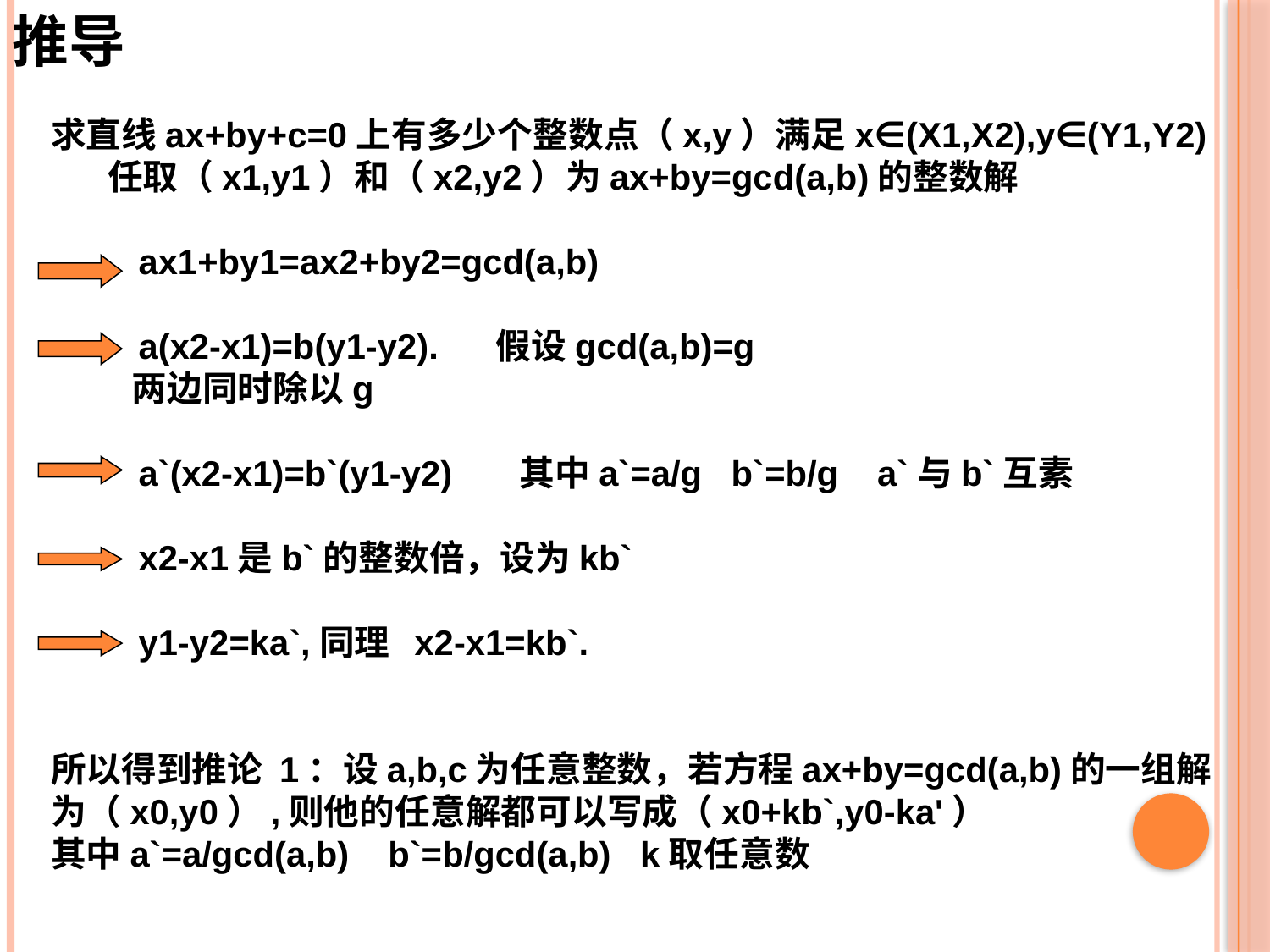

推导
求直线ax+by+c=0上有多少个整数点（x,y）满足x∈(X1,X2),y∈(Y1,Y2)
      任取（x1,y1）和（x2,y2）为ax+by=gcd(a,b)的整数解

         ax1+by1=ax2+by2=gcd(a,b)

         a(x2-x1)=b(y1-y2).     假设gcd(a,b)=g
         两边同时除以g

         a`(x2-x1)=b`(y1-y2)      其中a`=a/g   b`=b/g    a`与b`互素

         x2-x1是b`的整数倍，设为kb`

         y1-y2=ka`,同理  x2-x1=kb`.

所以得到推论 1：设a,b,c为任意整数，若方程ax+by=gcd(a,b)的一组解为（x0,y0）,则他的任意解都可以写成（x0+kb`,y0-ka'）
其中a`=a/gcd(a,b)    b`=b/gcd(a,b)   k取任意数